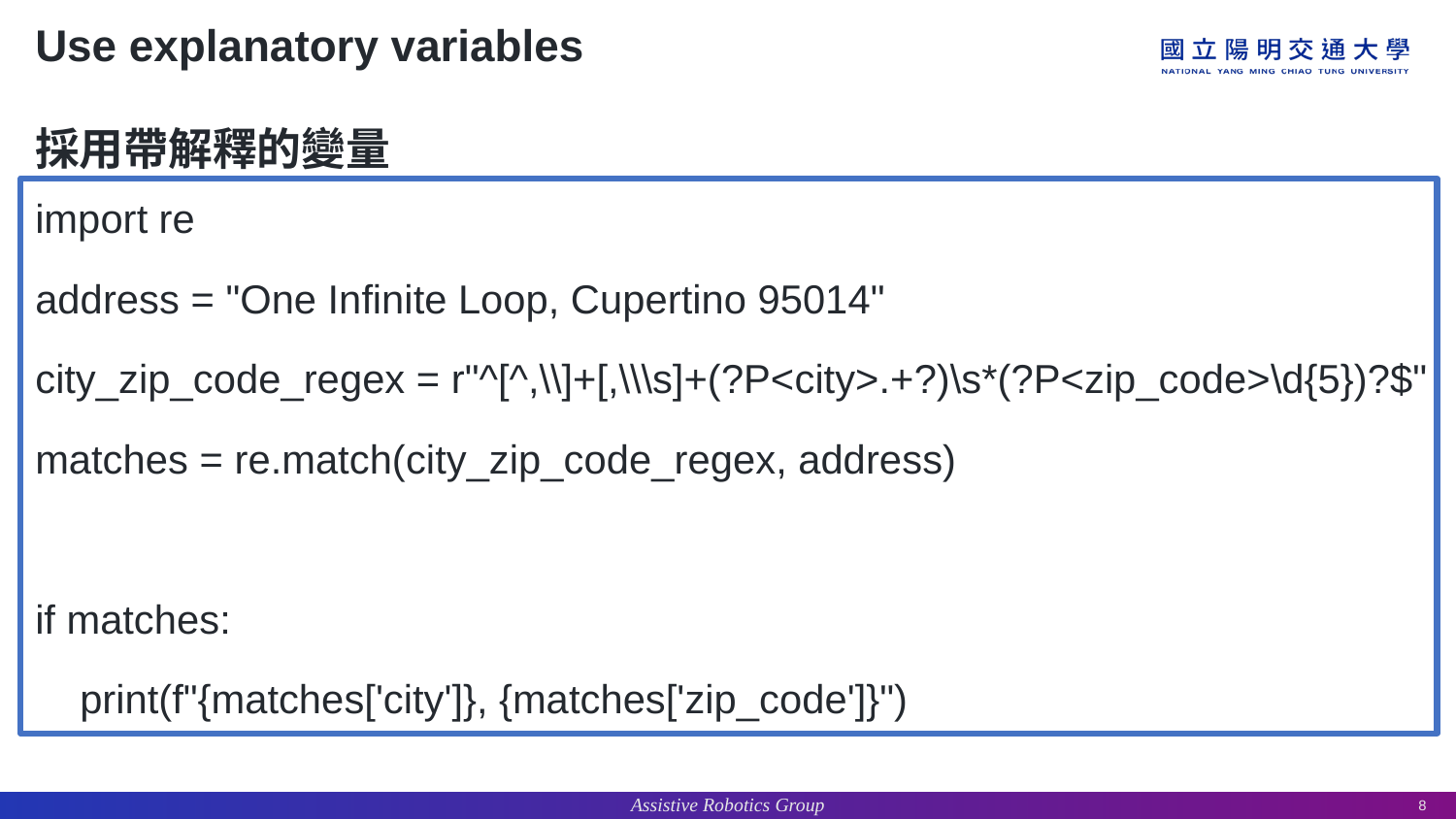

# Use explanatory variables
採用帶解釋的變量
import re
address = "One Infinite Loop, Cupertino 95014"
city_zip_code_regex = r"^[^,\\]+[,\\\s]+(?P<city>.+?)\s*(?P<zip_code>\d{5})?$"
matches = re.match(city_zip_code_regex, address)

if matches:
    print(f"{matches['city']}, {matches['zip_code']}")